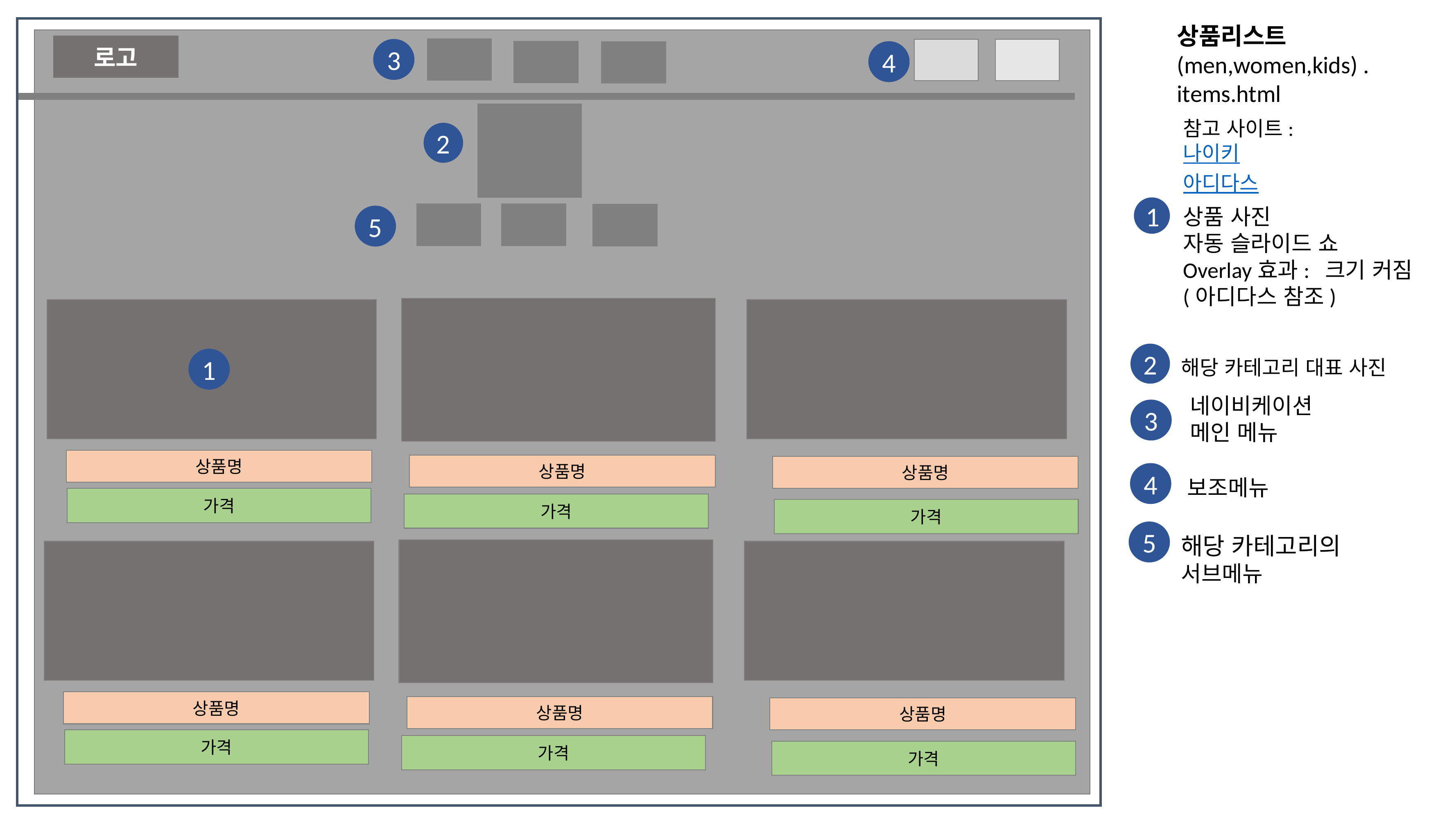

상품리스트(men,women,kids) .items.html

로고

3

4

참고 사이트:
나이키
아디다스
2
1
상품 사진
자동 슬라이드 쇼
Overlay효과:  크기 커짐
(아디다스 참조)

5

2
1
해당 카테고리 대표 사진
네이비케이션
메인 메뉴
3
상품명
상품명
상품명
4
보조메뉴
가격
가격
가격
5
해당 카테고리의 서브메뉴

상품명
상품명
상품명
가격
가격
가격